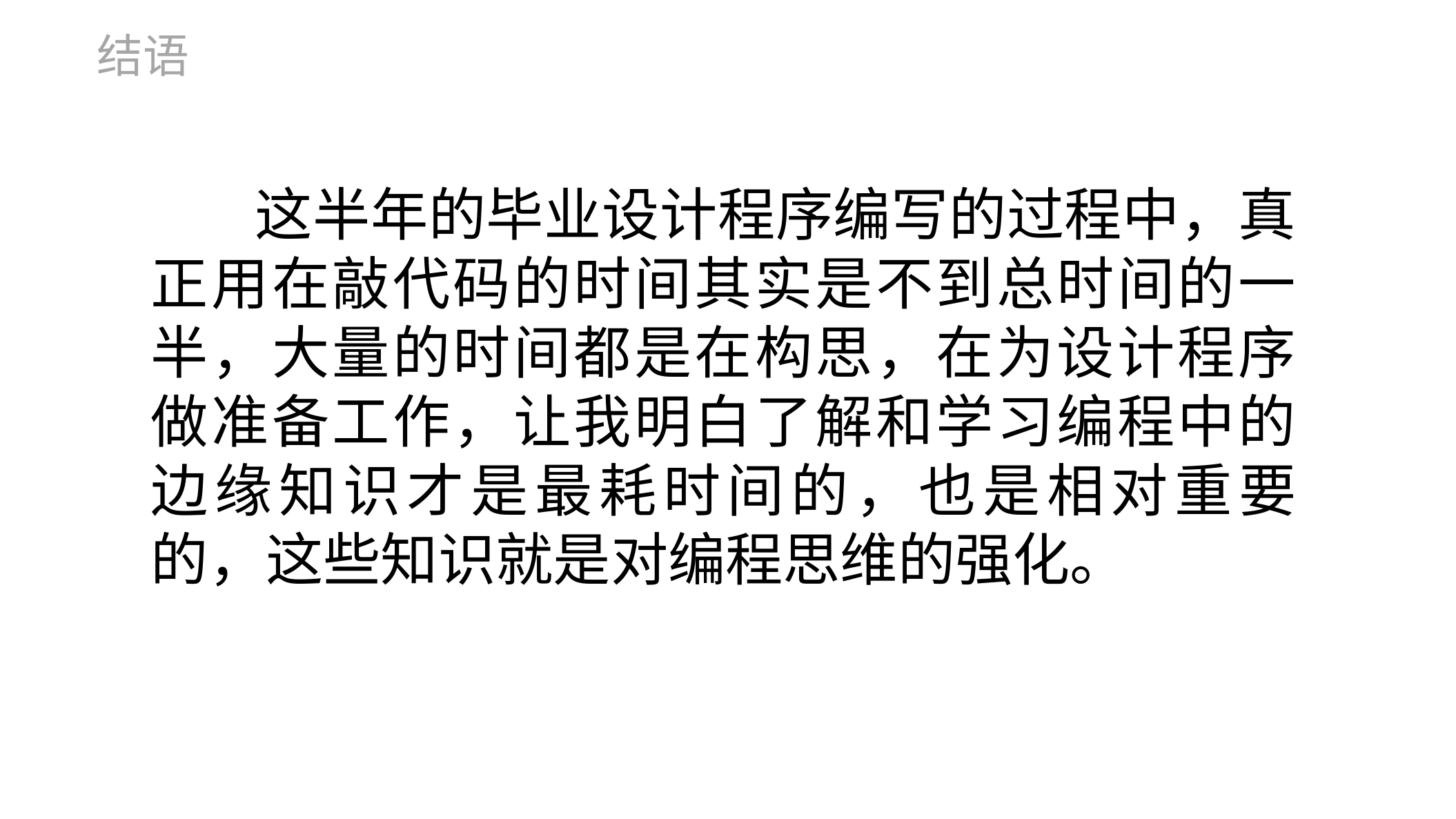

结语
	这半年的毕业设计程序编写的过程中，真正用在敲代码的时间其实是不到总时间的一半，大量的时间都是在构思，在为设计程序做准备工作，让我明白了解和学习编程中的边缘知识才是最耗时间的，也是相对重要的，这些知识就是对编程思维的强化。